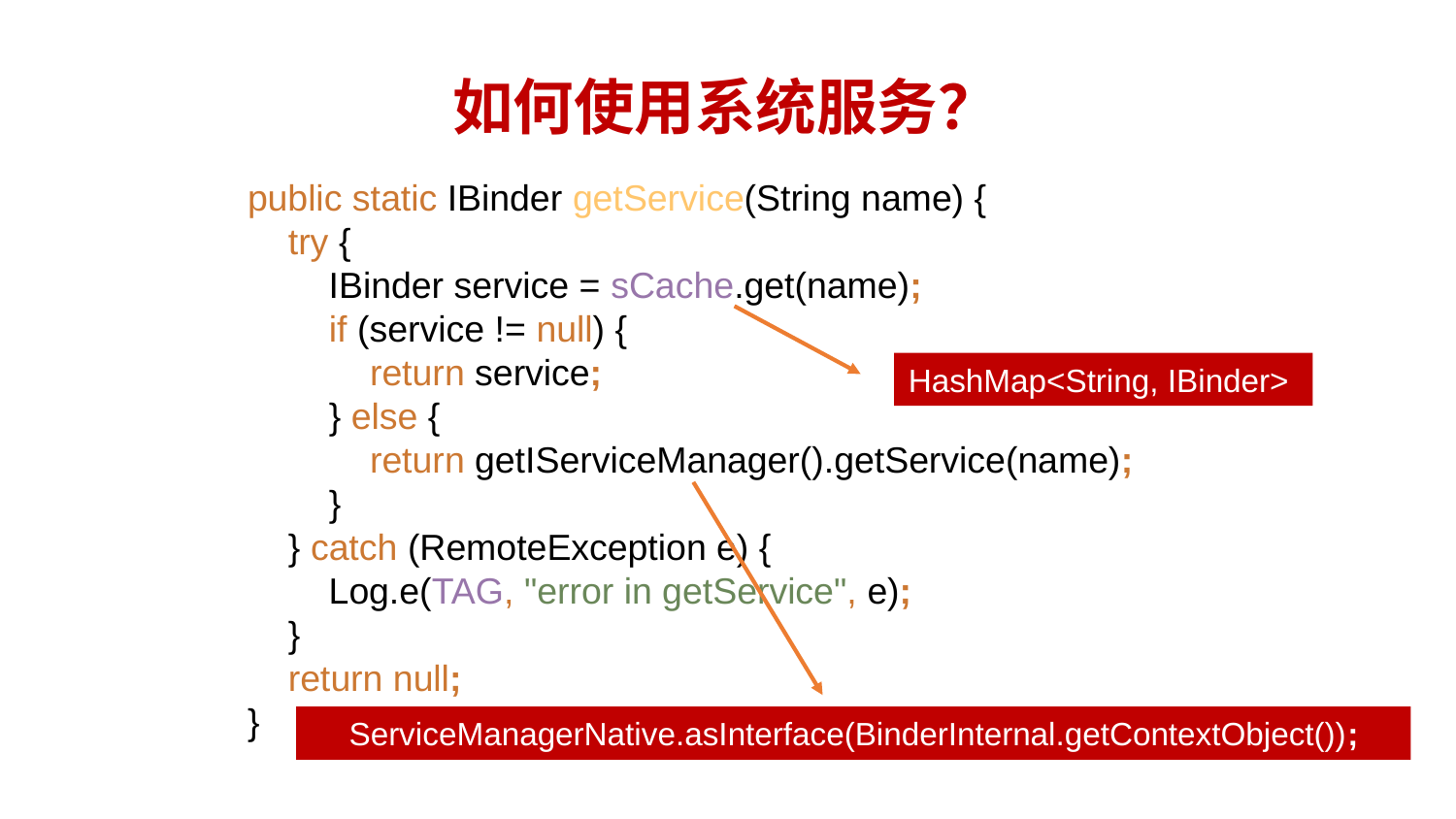

# 如何使用系统服务？
public static IBinder getService(String name) {
    try {
        IBinder service = sCache.get(name);
        if (service != null) {
            return service;
        } else {
            return getIServiceManager().getService(name);
        }
    } catch (RemoteException e) {
        Log.e(TAG, "error in getService", e);
    }
    return null;
}
HashMap<String, IBinder>
ServiceManagerNative.asInterface(BinderInternal.getContextObject());